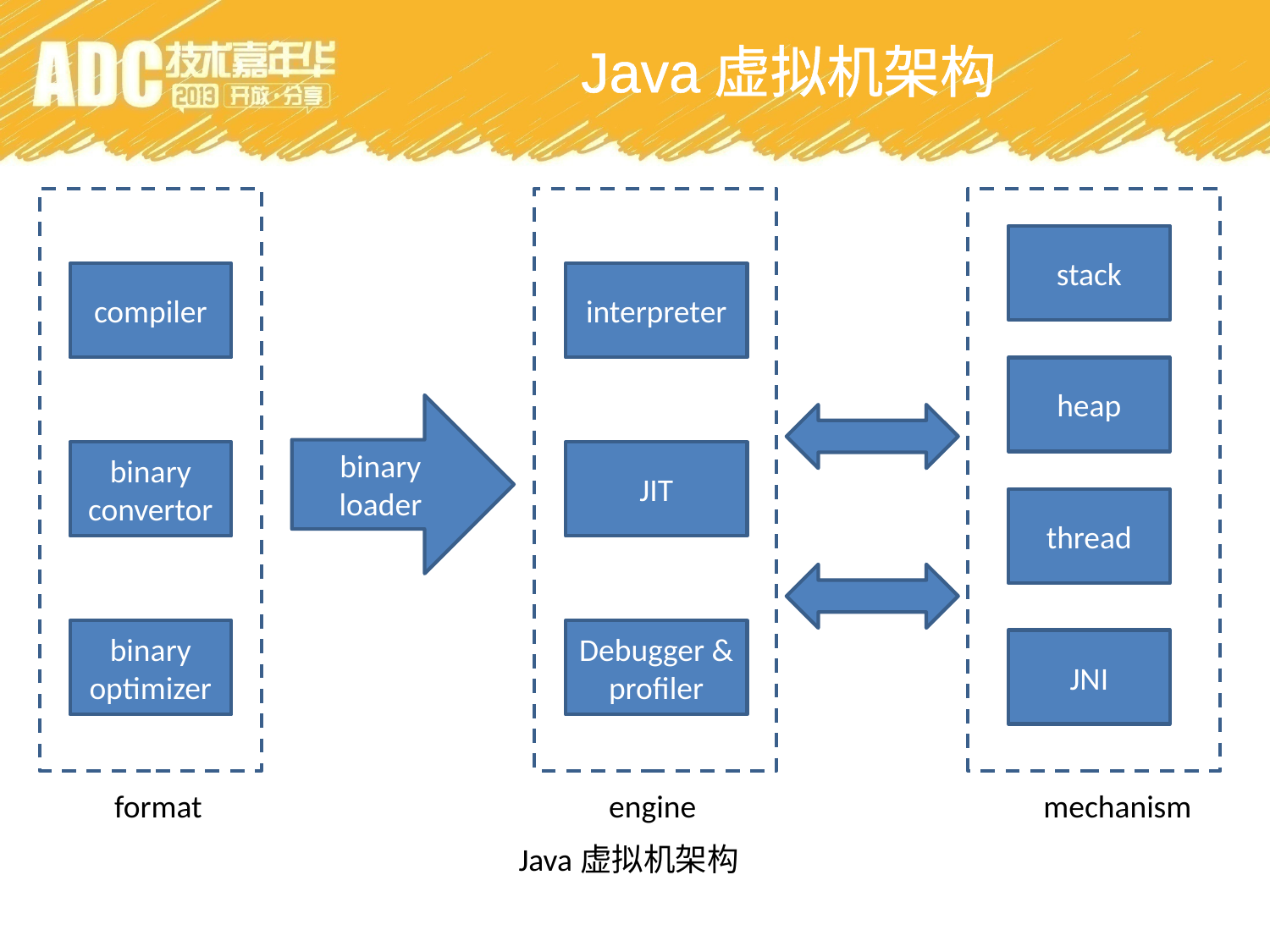

Java虚拟机架构

stack
compiler
interpreter
heap
binary loader

binary convertor
JIT
thread

binary optimizer
Debugger & profiler
JNI
format
engine
mechanism
Java虚拟机架构